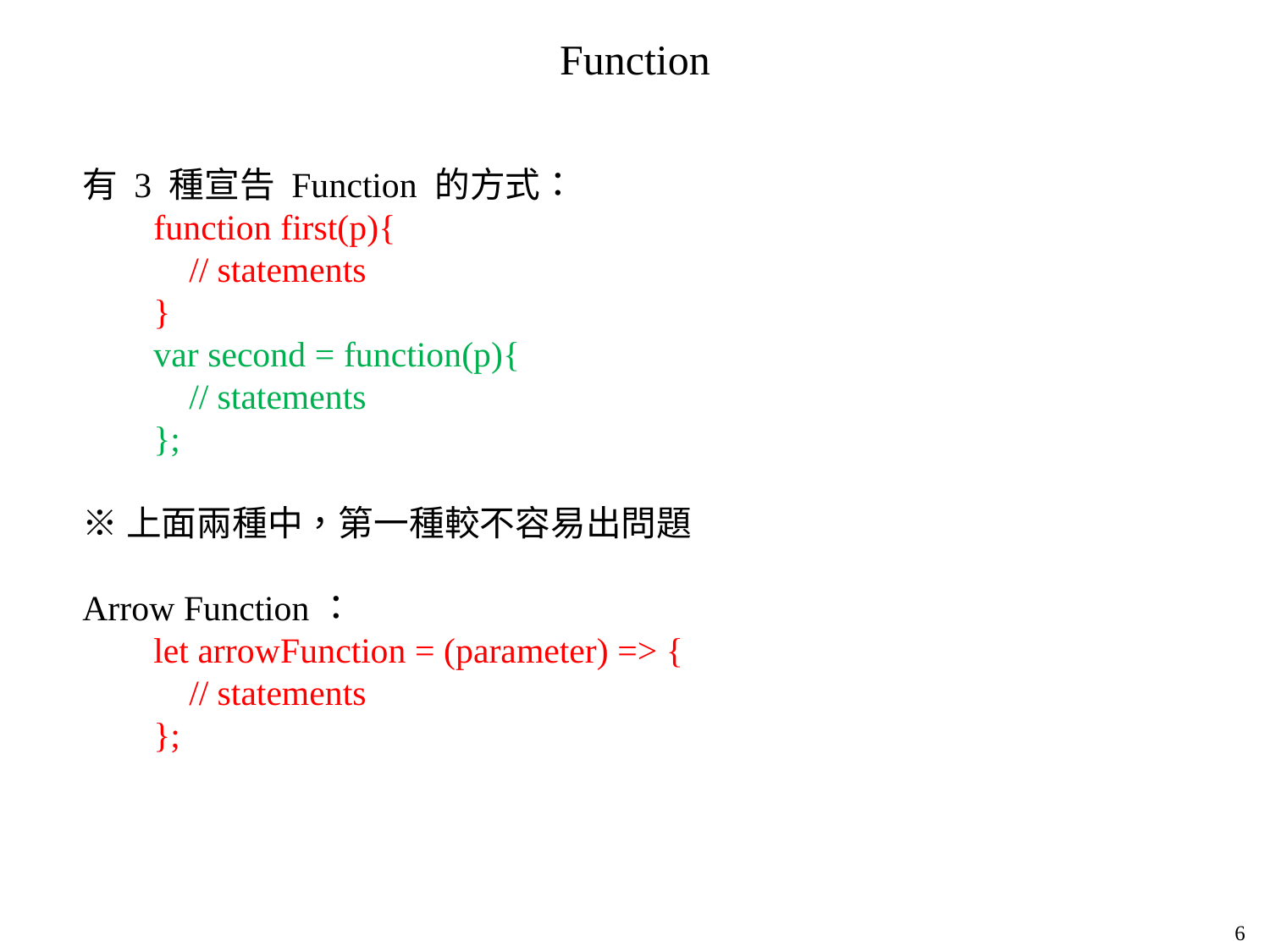

Function
有 3 種宣告 Function 的方式：
        function first(p){
            // statements
        }
        var second = function(p){
            // statements
        };

※上面兩種中，第一種較不容易出問題

Arrow Function：
        let arrowFunction = (parameter) => {
            // statements
        };
6